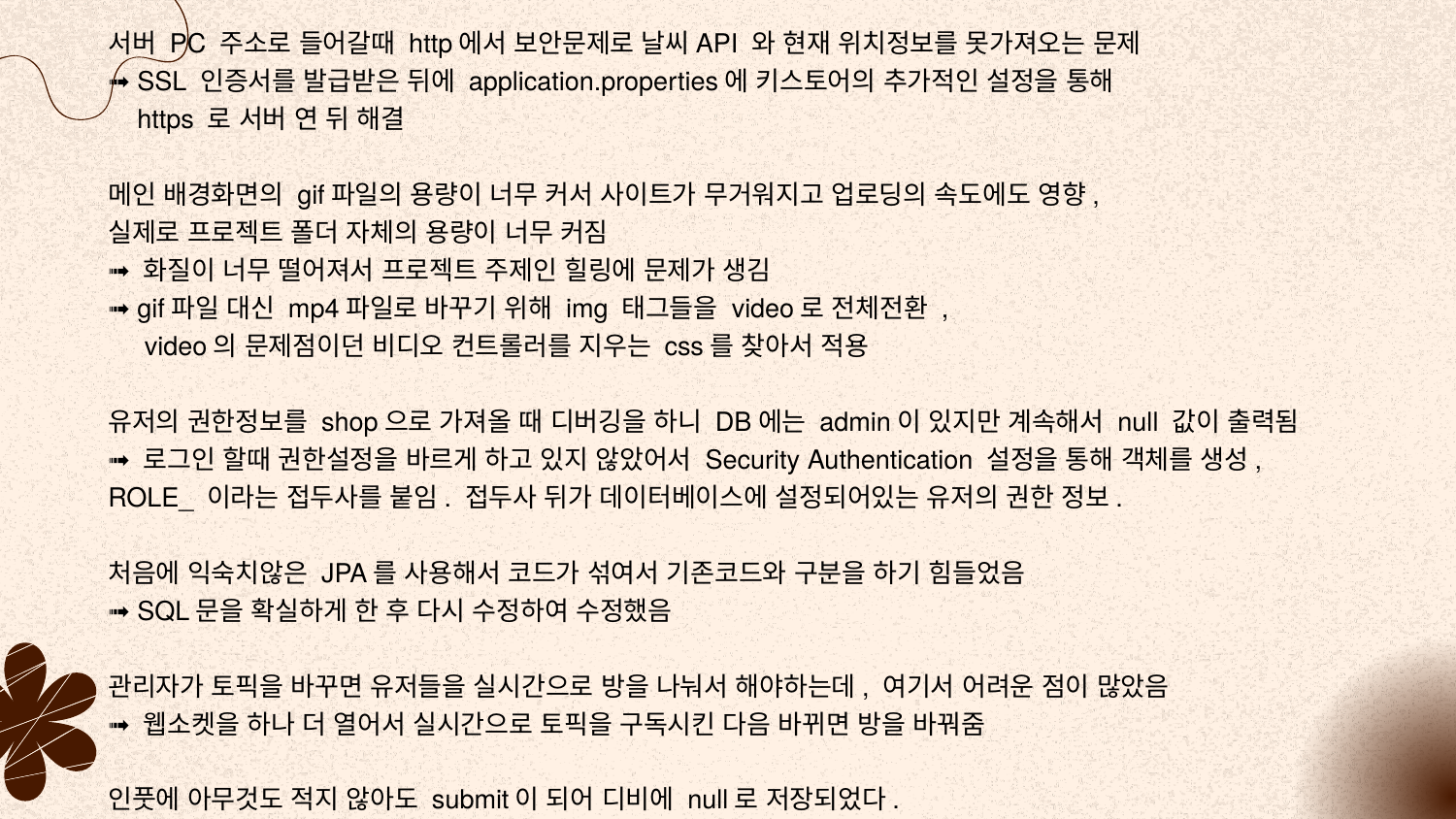

서버 PC 주소로 들어갈때 http에서 보안문제로 날씨API 와 현재 위치정보를 못가져오는 문제
➟ SSL 인증서를 발급받은 뒤에 application.properties에 키스토어의 추가적인 설정을 통해
    https 로 서버 연 뒤 해결

메인 배경화면의 gif파일의 용량이 너무 커서 사이트가 무거워지고 업로딩의 속도에도 영향,
실제로 프로젝트 폴더 자체의 용량이 너무 커짐
➟ 화질이 너무 떨어져서 프로젝트 주제인 힐링에 문제가 생김
➟ gif파일 대신 mp4파일로 바꾸기 위해 img 태그들을 video로 전체전환 ,
     video의 문제점이던 비디오 컨트롤러를 지우는 css를 찾아서 적용

유저의 권한정보를 shop으로 가져올 때 디버깅을 하니 DB에는 admin이 있지만 계속해서 null 값이 출력됨
➟ 로그인 할때 권한설정을 바르게 하고 있지 않았어서 Security Authentication 설정을 통해 객체를 생성,
ROLE_ 이라는 접두사를 붙임. 접두사 뒤가 데이터베이스에 설정되어있는 유저의 권한 정보.

처음에 익숙치않은 JPA를 사용해서 코드가 섞여서 기존코드와 구분을 하기 힘들었음
➟ SQL문을 확실하게 한 후 다시 수정하여 수정했음

관리자가 토픽을 바꾸면 유저들을 실시간으로 방을 나눠서 해야하는데, 여기서 어려운 점이 많았음
➟ 웹소켓을 하나 더 열어서 실시간으로 토픽을 구독시킨 다음 바뀌면 방을 바꿔줌

인풋에 아무것도 적지 않아도 submit이 되어 디비에 null로 저장되었다.
➟ 스크립트를 통해 required 되어있는 input을 뽑아와 확인 후 오류창 띄우고 submit 막음.